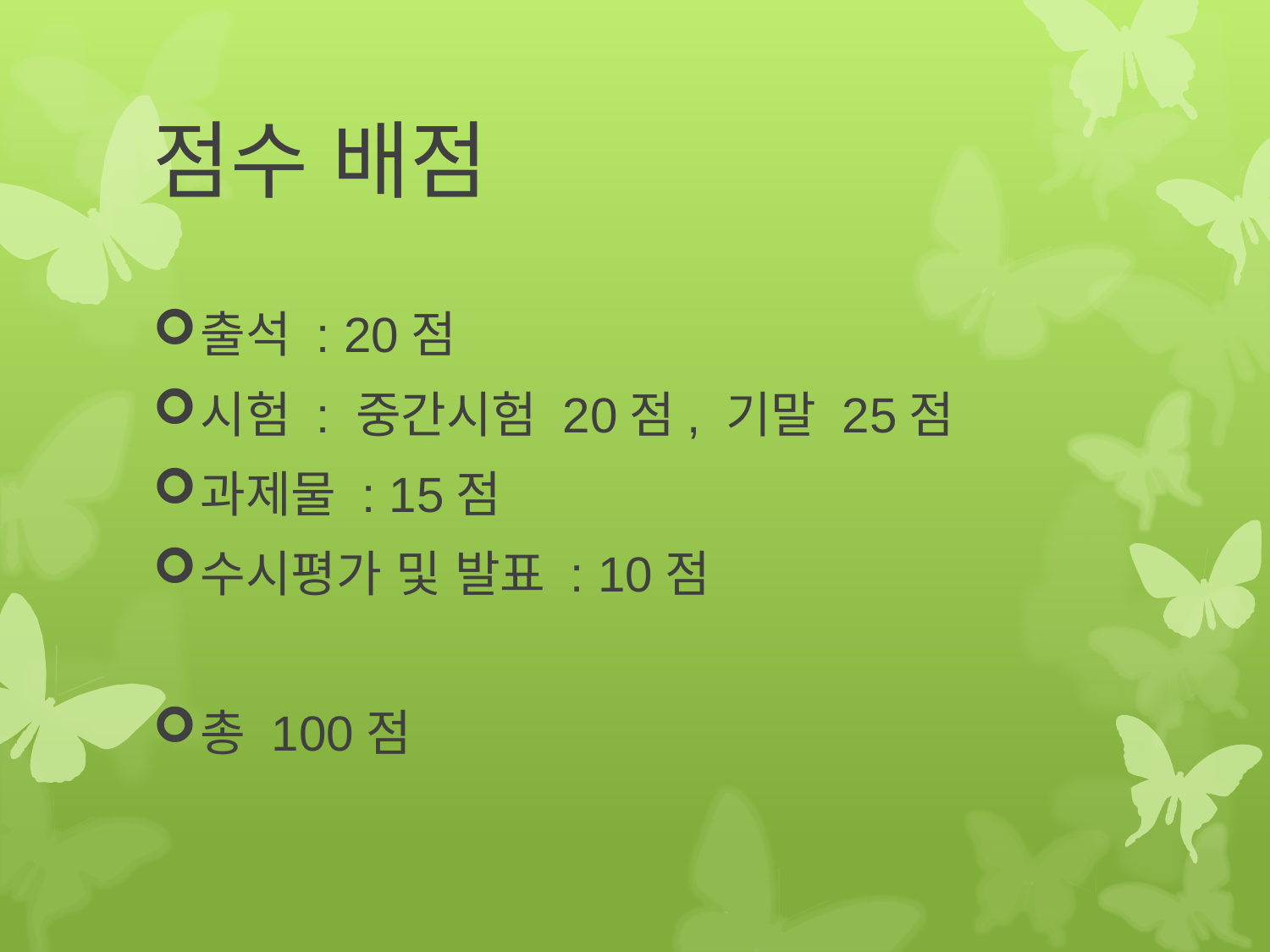

# 점수 배점
출석 : 20점
시험 : 중간시험 20점, 기말 25점
과제물 : 15점
수시평가 및 발표 : 10점

총 100점